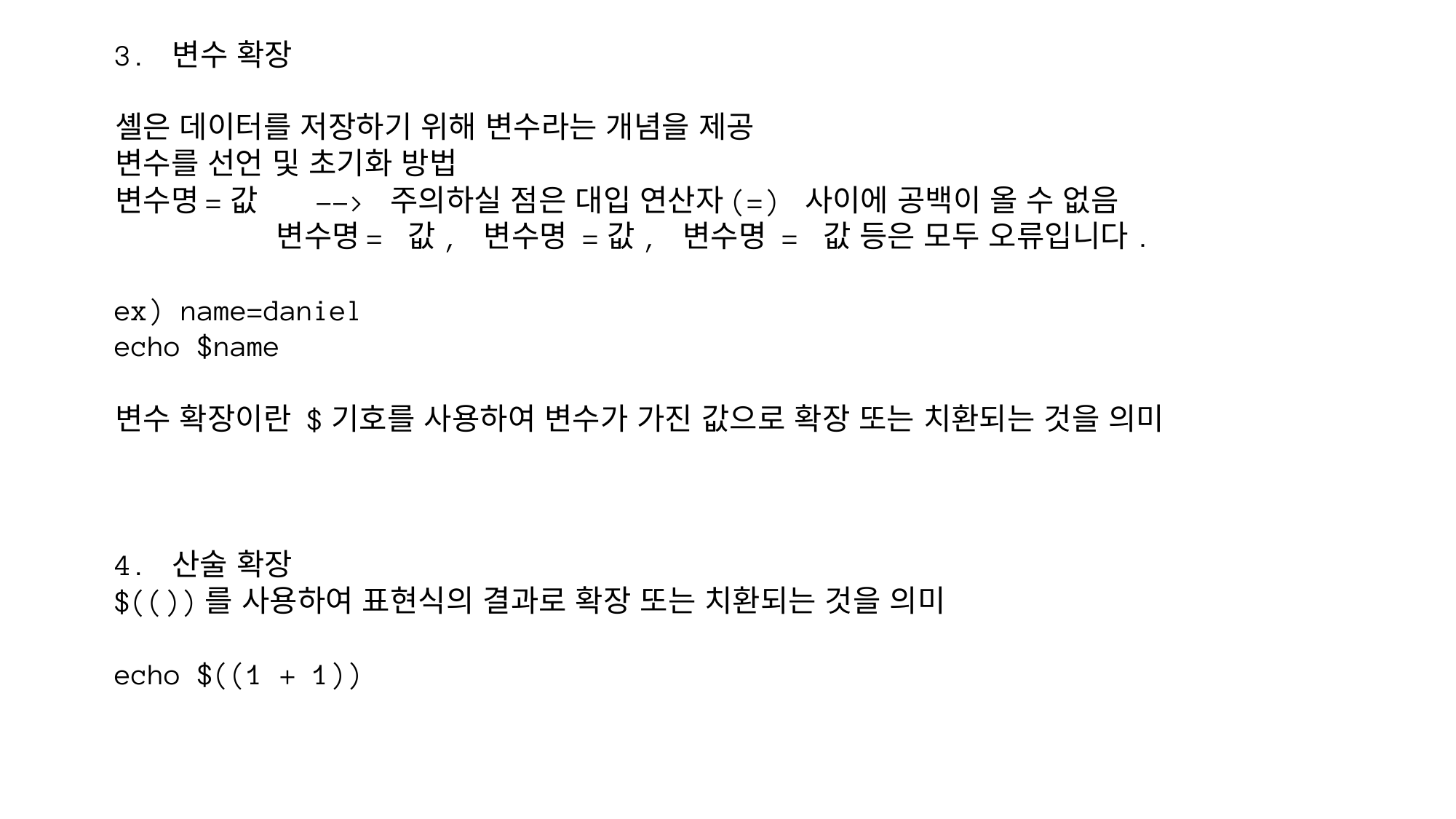

3. 변수 확장

셸은 데이터를 저장하기 위해 변수라는 개념을 제공
변수를 선언 및 초기화 방법
변수명=값      --> 주의하실 점은 대입 연산자(=) 사이에 공백이 올 수 없음
                  변수명= 값, 변수명 =값, 변수명 = 값 등은 모두 오류입니다.

ex) name=daniel
echo $name

변수 확장이란 $기호를 사용하여 변수가 가진 값으로 확장 또는 치환되는 것을 의미

4. 산술 확장
$(())를 사용하여 표현식의 결과로 확장 또는 치환되는 것을 의미

echo $((1 + 1))